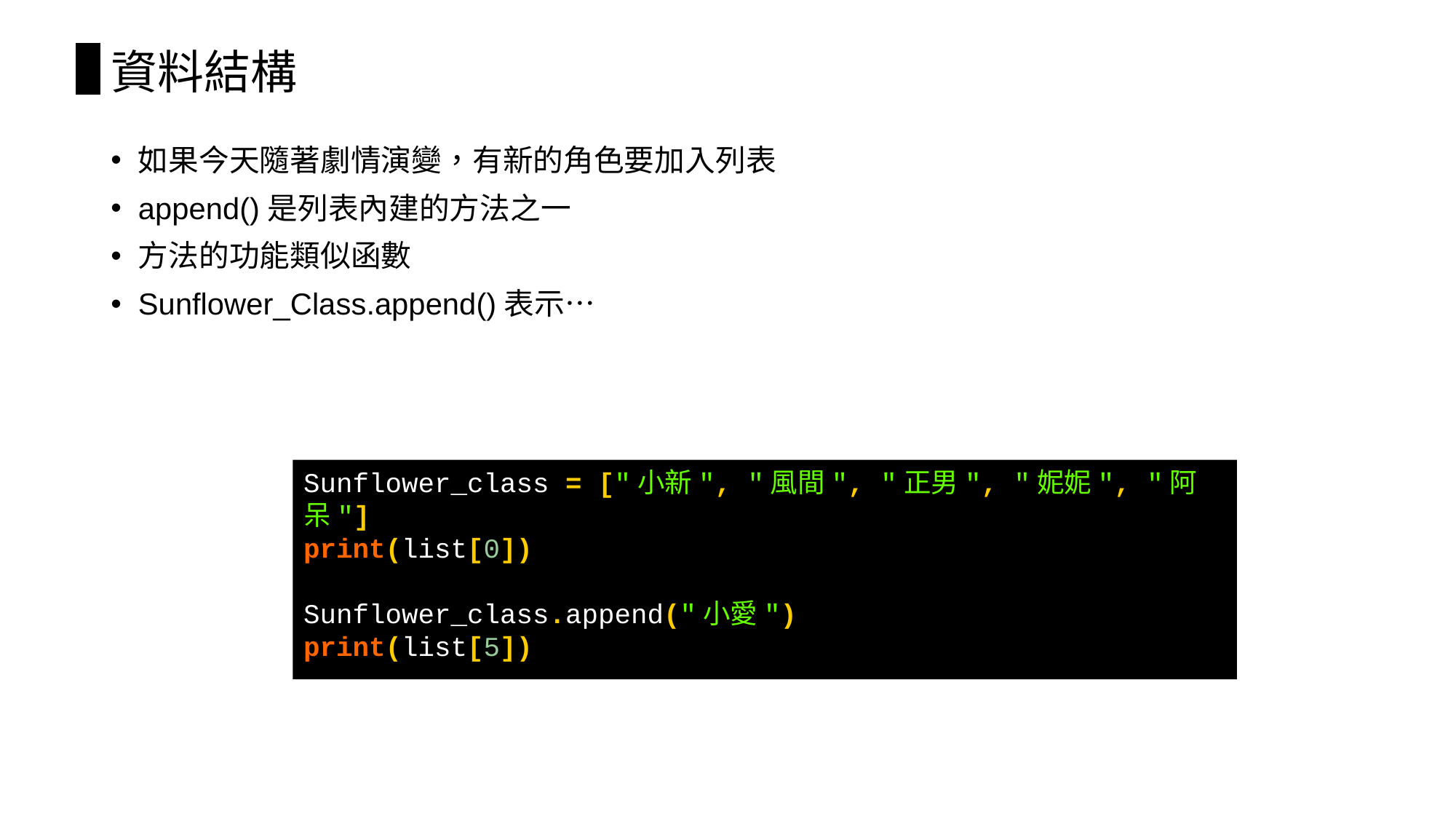

# 資料結構
如果今天隨著劇情演變，有新的角色要加入列表
append()是列表內建的方法之一
方法的功能類似函數
Sunflower_Class.append()表示…
Sunflower_class = ["小新", "風間", "正男", "妮妮", "阿呆"]
print(list[0])

Sunflower_class.append("小愛")
print(list[5])